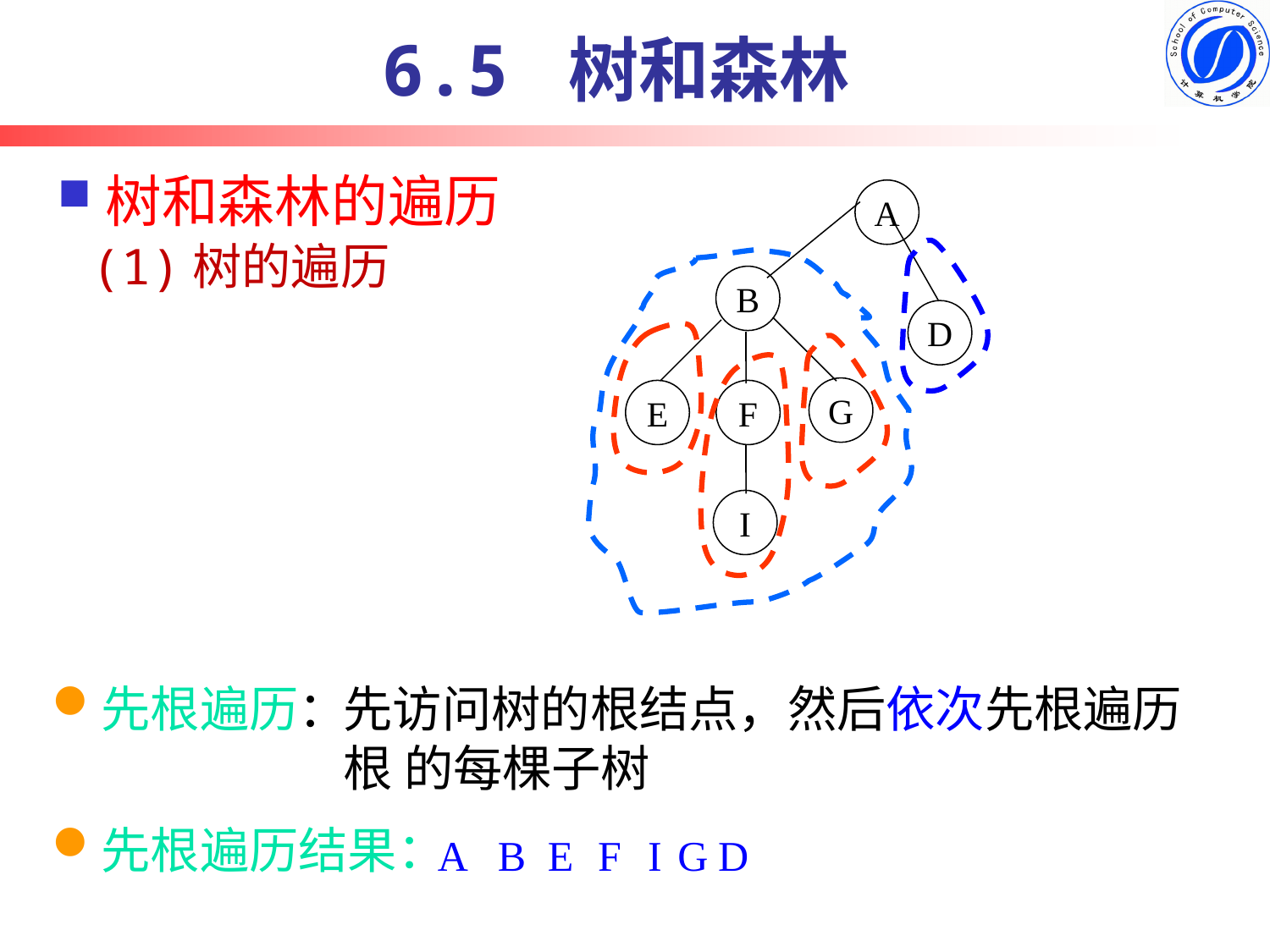

6.5 树和森林
树和森林的遍历
A

(1)树的遍历

B
D

G
E
F

I
先根遍历：
先访问树的根结点，然后依次先根遍历根 的每棵子树
先根遍历结果：
A
B
E
F
I
G
D